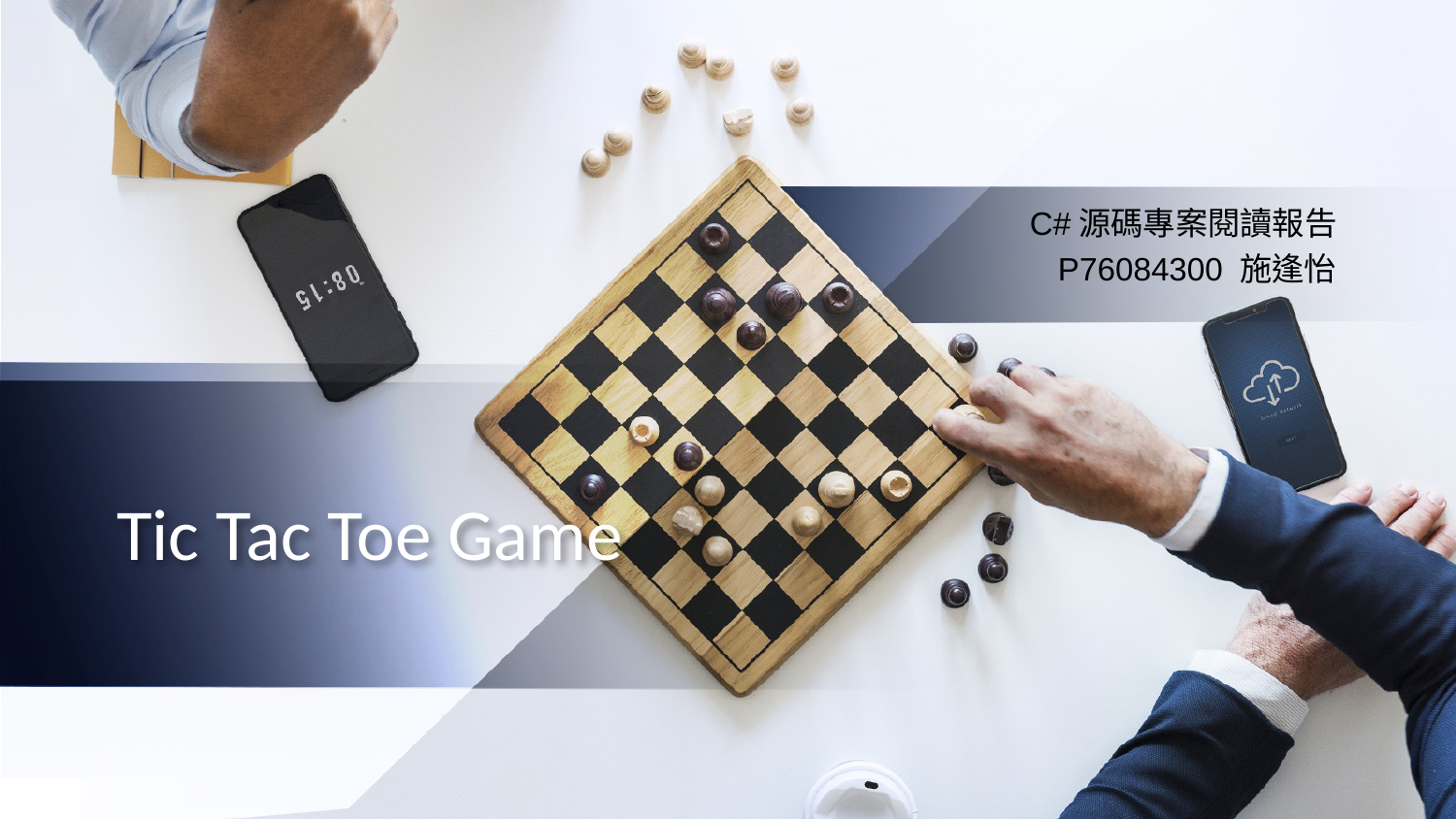

C#源碼專案閱讀報告
P76084300 施逢怡
# Tic Tac Toe Game